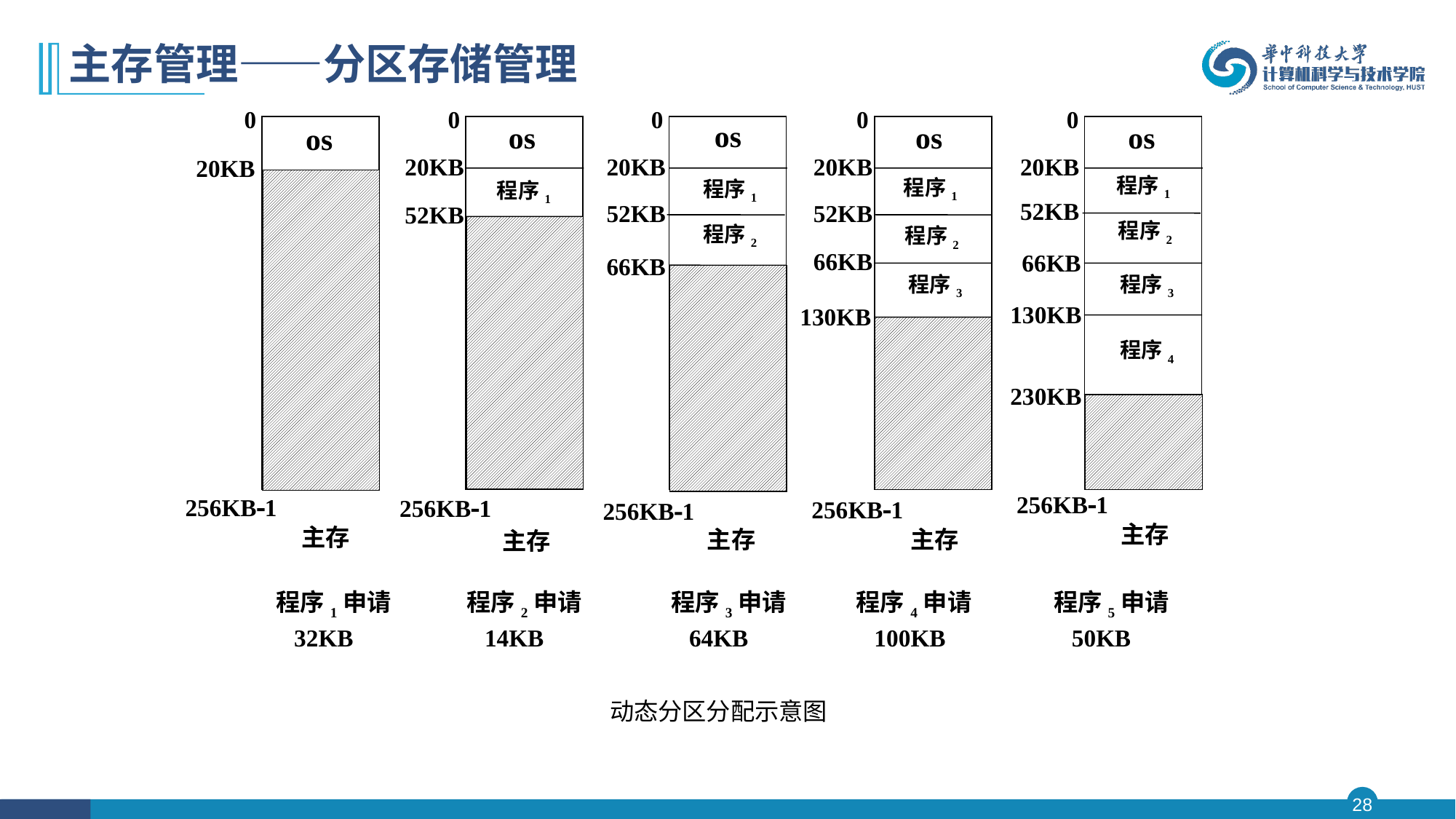

# 主存管理——分区存储管理
  0
os

20KB

256KB−1
主存
  0
os

20KB

程序1
52KB

256KB−1
主存
  0
os

20KB

程序1
52KB

程序2
66KB

256KB−1
主存
  0
os

20KB

程序1
52KB

程序2
66KB

程序3
130KB

256KB−1
主存
  0
os

20KB
程序1

52KB
程序2

66KB

程序3
130KB

程序4
230KB

256KB−1
主存
程序1申请
   32KB
程序2申请
   14KB
程序3申请
   64KB
程序4申请
   100KB
程序5申请
   50KB
动态分区分配示意图